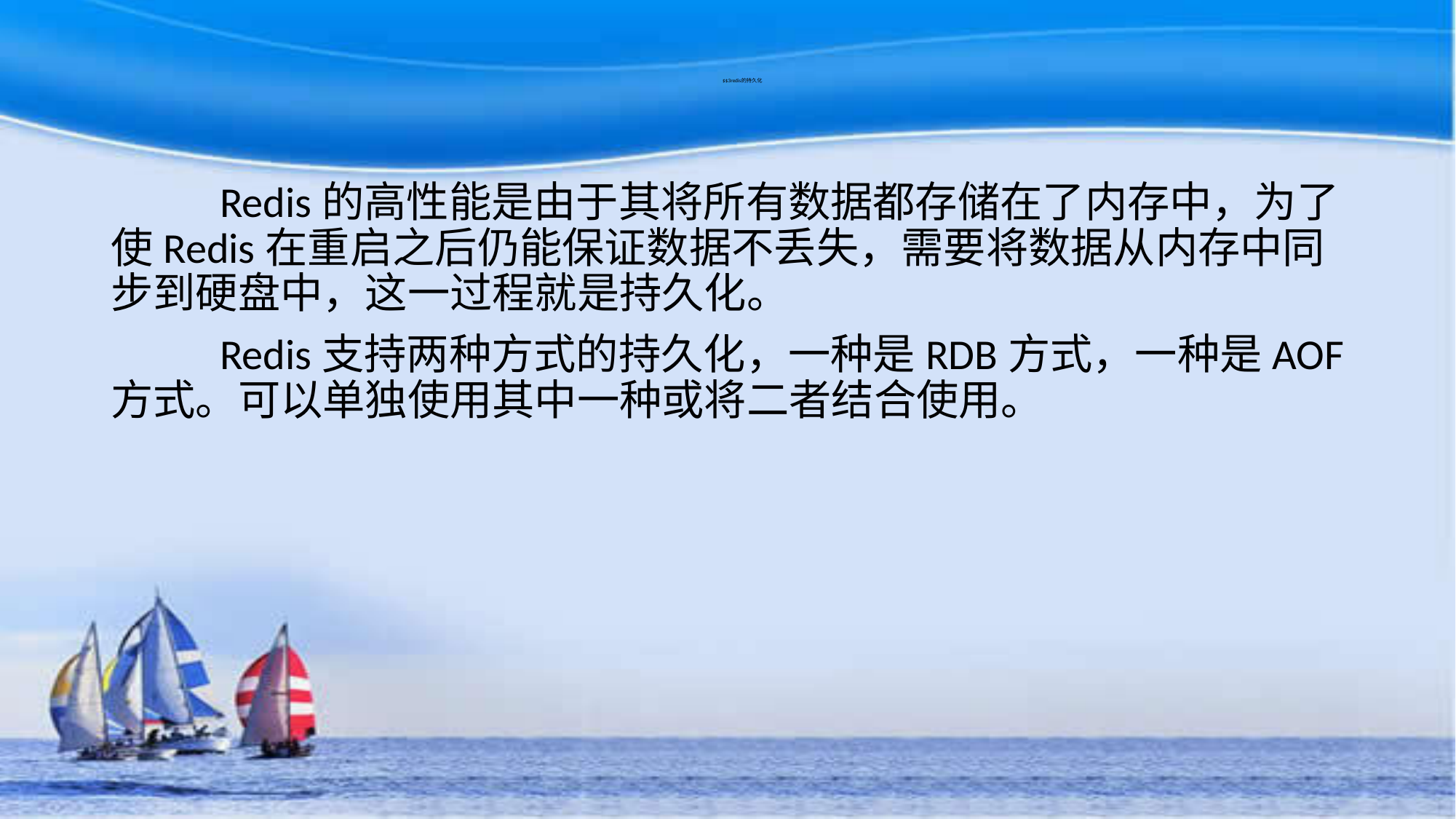

# $$3redis的持久化

	Redis的高性能是由于其将所有数据都存储在了内存中，为了使Redis在重启之后仍能保证数据不丢失，需要将数据从内存中同步到硬盘中，这一过程就是持久化。
	Redis支持两种方式的持久化，一种是RDB方式，一种是AOF方式。可以单独使用其中一种或将二者结合使用。